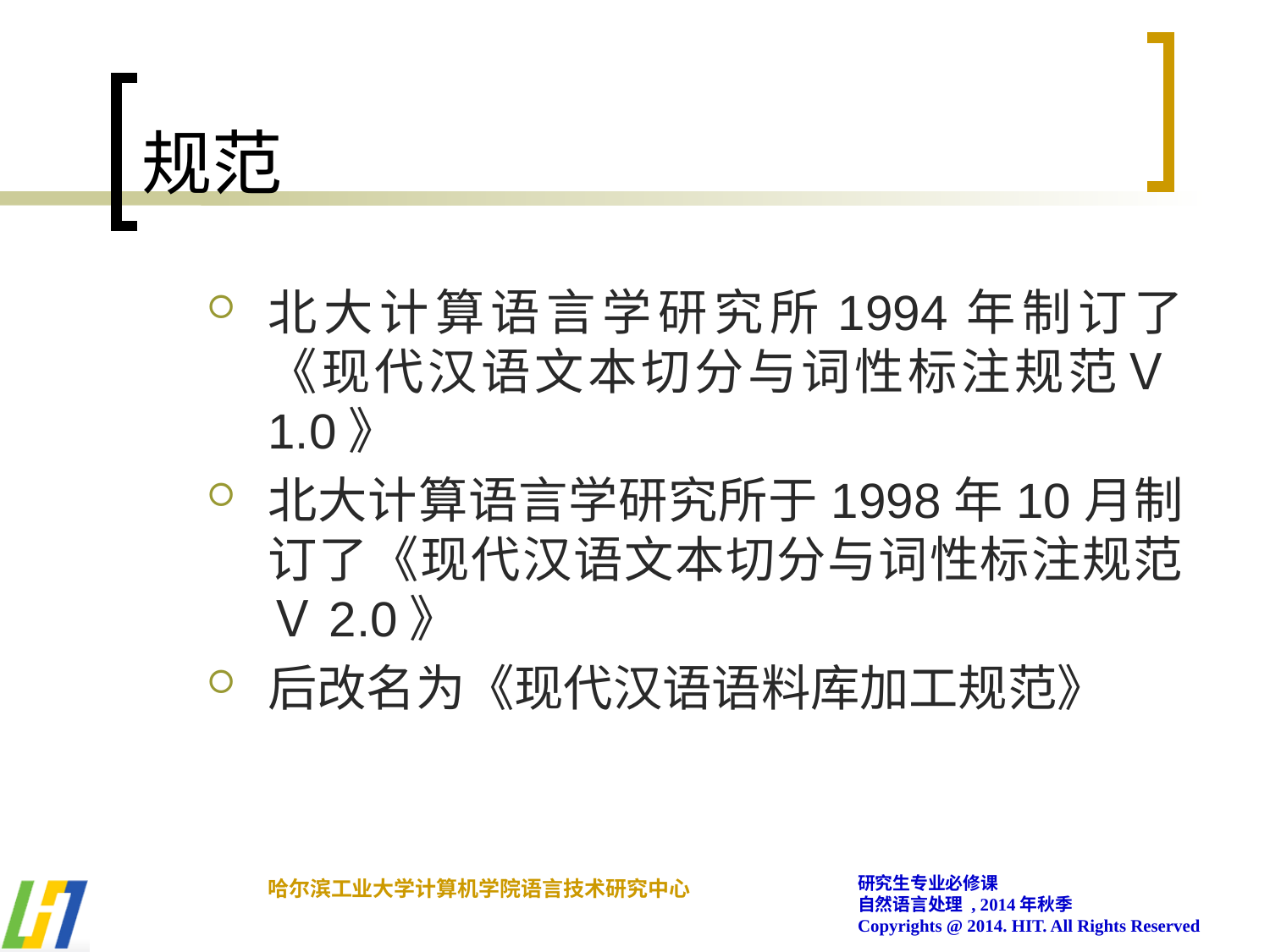

# 规范
北大计算语言学研究所1994年制订了《现代汉语文本切分与词性标注规范Ｖ1.0》
北大计算语言学研究所于1998年10月制订了《现代汉语文本切分与词性标注规范Ｖ2.0》
后改名为《现代汉语语料库加工规范》
研究生专业必修课
自然语言处理 , 2014年秋季
Copyrights @ 2014. HIT. All Rights Reserved
哈尔滨工业大学计算机学院语言技术研究中心